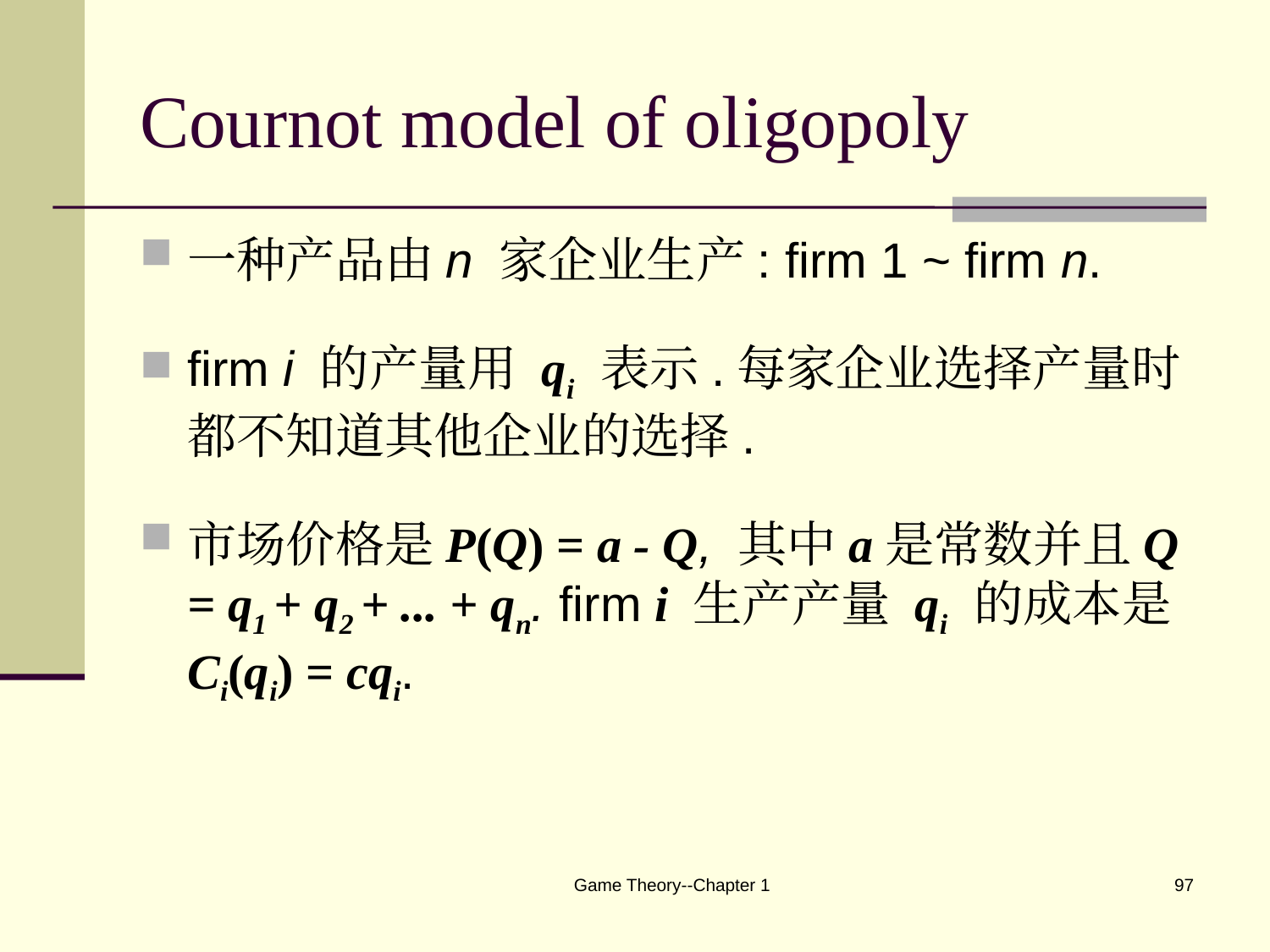

# Cournot model of oligopoly
一种产品由n 家企业生产: firm 1 ~ firm n.

firm i 的产量用 qi  表示.每家企业选择产量时都不知道其他企业的选择.

市场价格是P(Q) = a - Q, 其中a是常数并且Q = q1 + q2 + ... + qn. firm i 生产产量 qi  的成本是Ci(qi) = cqi.
Game Theory--Chapter 1
97